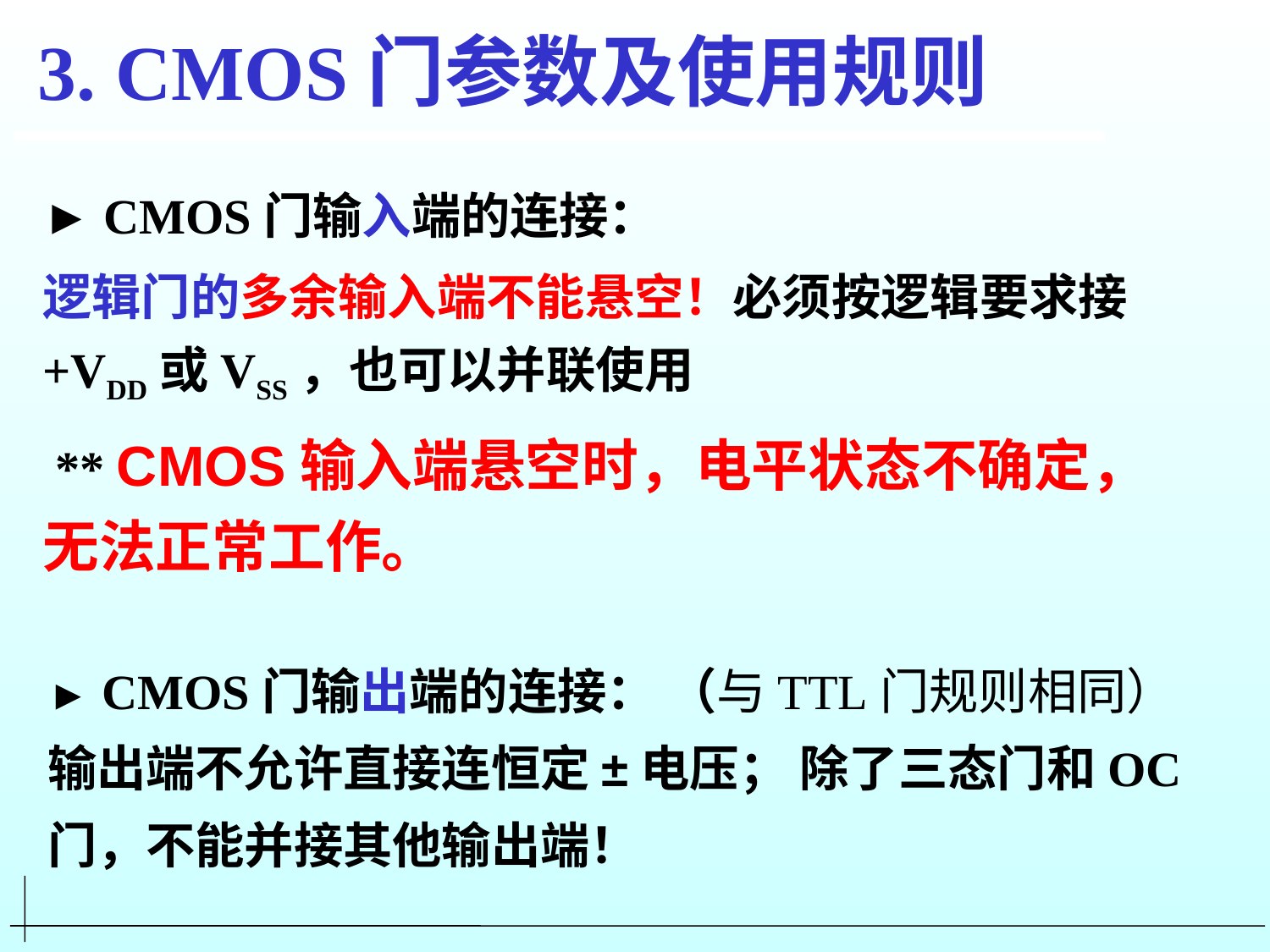

3. CMOS门参数及使用规则
► CMOS门输入端的连接：
逻辑门的多余输入端不能悬空！必须按逻辑要求接+VDD或VSS，也可以并联使用
 ** CMOS输入端悬空时，电平状态不确定，无法正常工作。
► CMOS门输出端的连接： （与TTL门规则相同）输出端不允许直接连恒定±电压； 除了三态门和OC门，不能并接其他输出端！